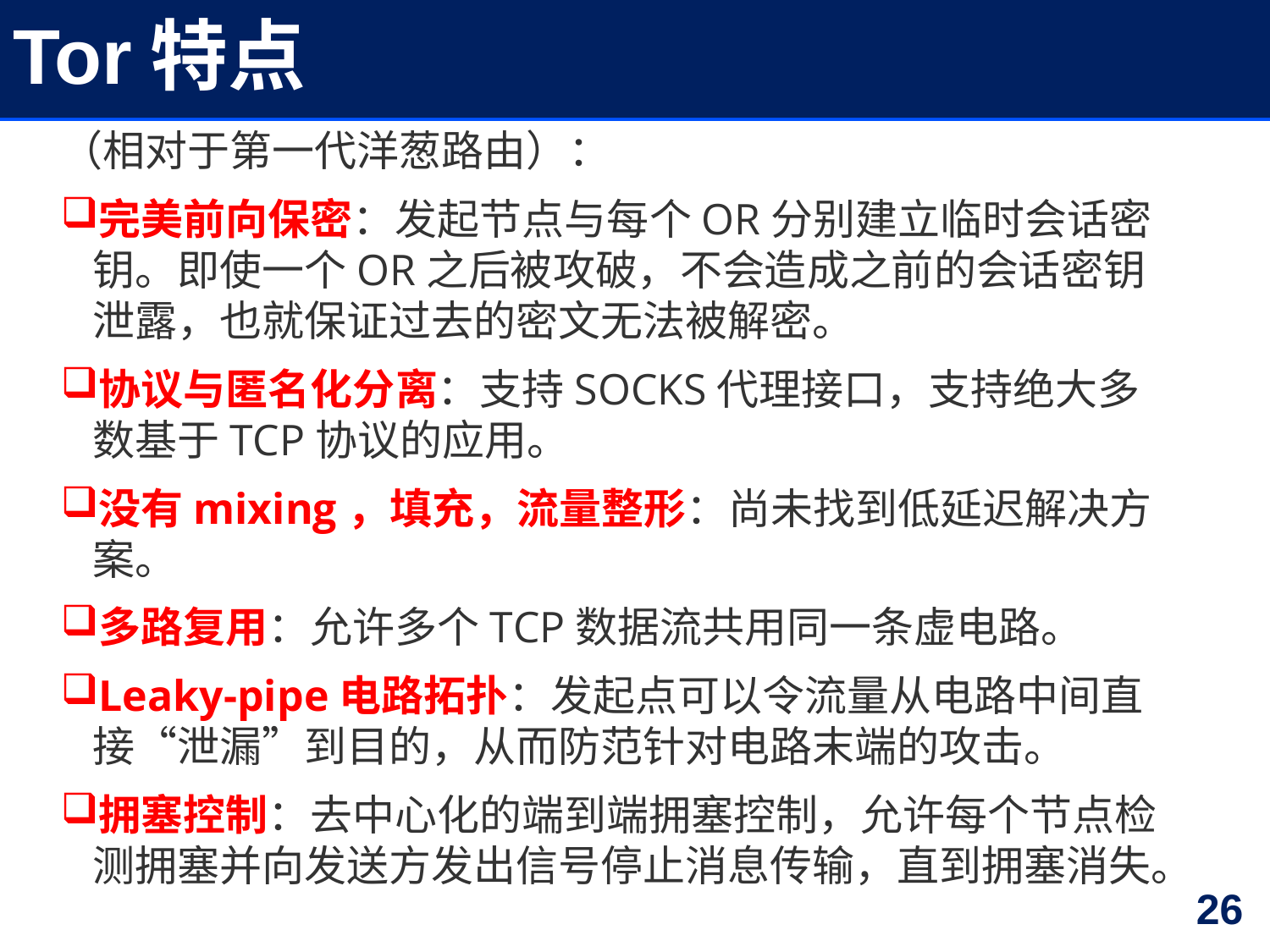

# Tor特点
（相对于第一代洋葱路由）：
完美前向保密：发起节点与每个OR分别建立临时会话密钥。即使一个OR之后被攻破，不会造成之前的会话密钥泄露，也就保证过去的密文无法被解密。
协议与匿名化分离：支持SOCKS代理接口，支持绝大多数基于TCP协议的应用。
没有mixing，填充，流量整形：尚未找到低延迟解决方案。
多路复用：允许多个TCP数据流共用同一条虚电路。
Leaky-pipe电路拓扑：发起点可以令流量从电路中间直接“泄漏”到目的，从而防范针对电路末端的攻击。
拥塞控制：去中心化的端到端拥塞控制，允许每个节点检测拥塞并向发送方发出信号停止消息传输，直到拥塞消失。
26